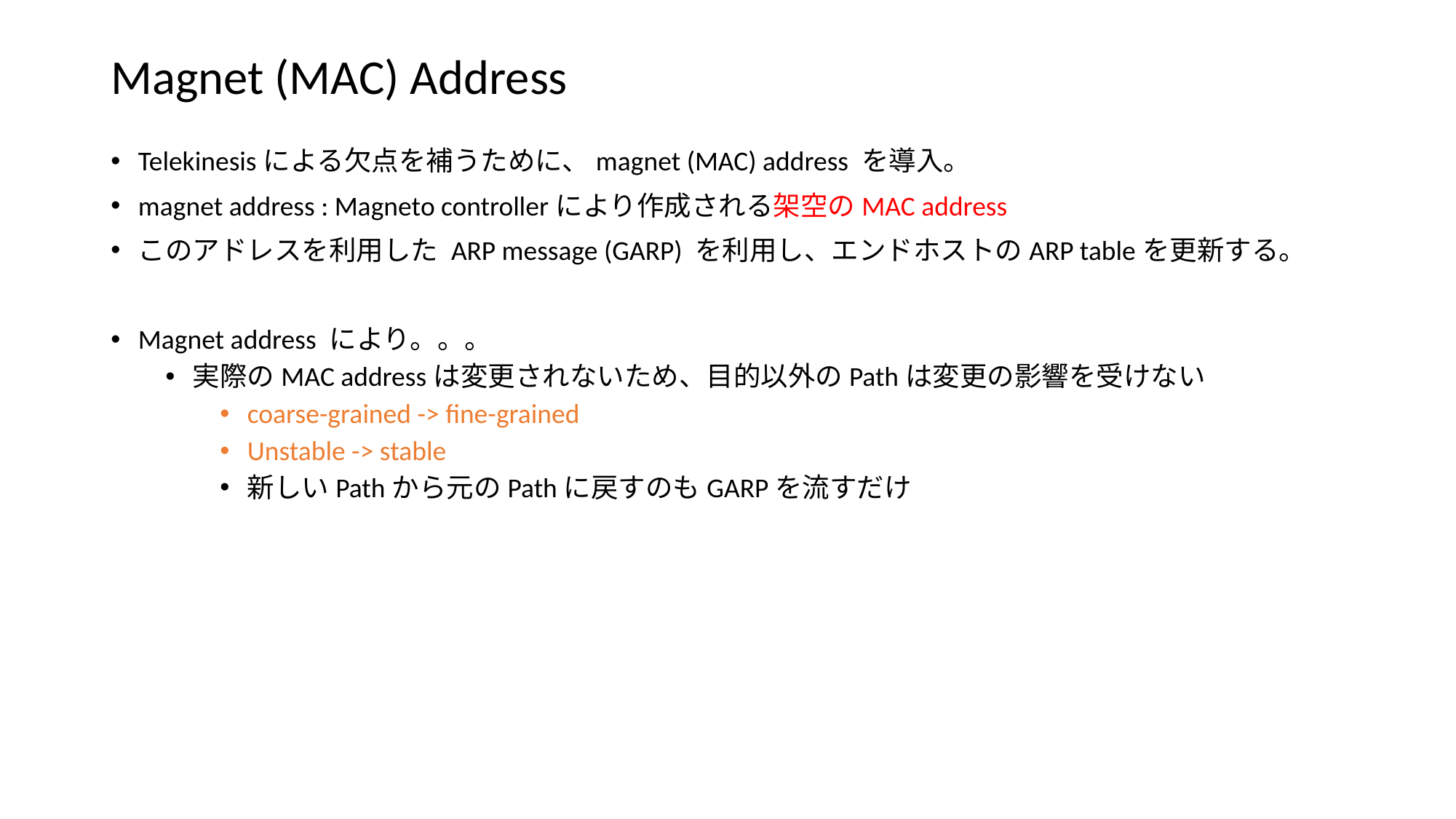

# Magnet (MAC) Address
Telekinesisによる欠点を補うために、magnet (MAC) address を導入。
magnet address : Magneto controllerにより作成される架空のMAC address
このアドレスを利用した ARP message (GARP) を利用し、エンドホストのARP tableを更新する。

Magnet address により。。。
実際のMAC addressは変更されないため、目的以外のPathは変更の影響を受けない
coarse-grained -> fine-grained
Unstable -> stable
新しいPathから元のPathに戻すのもGARPを流すだけ